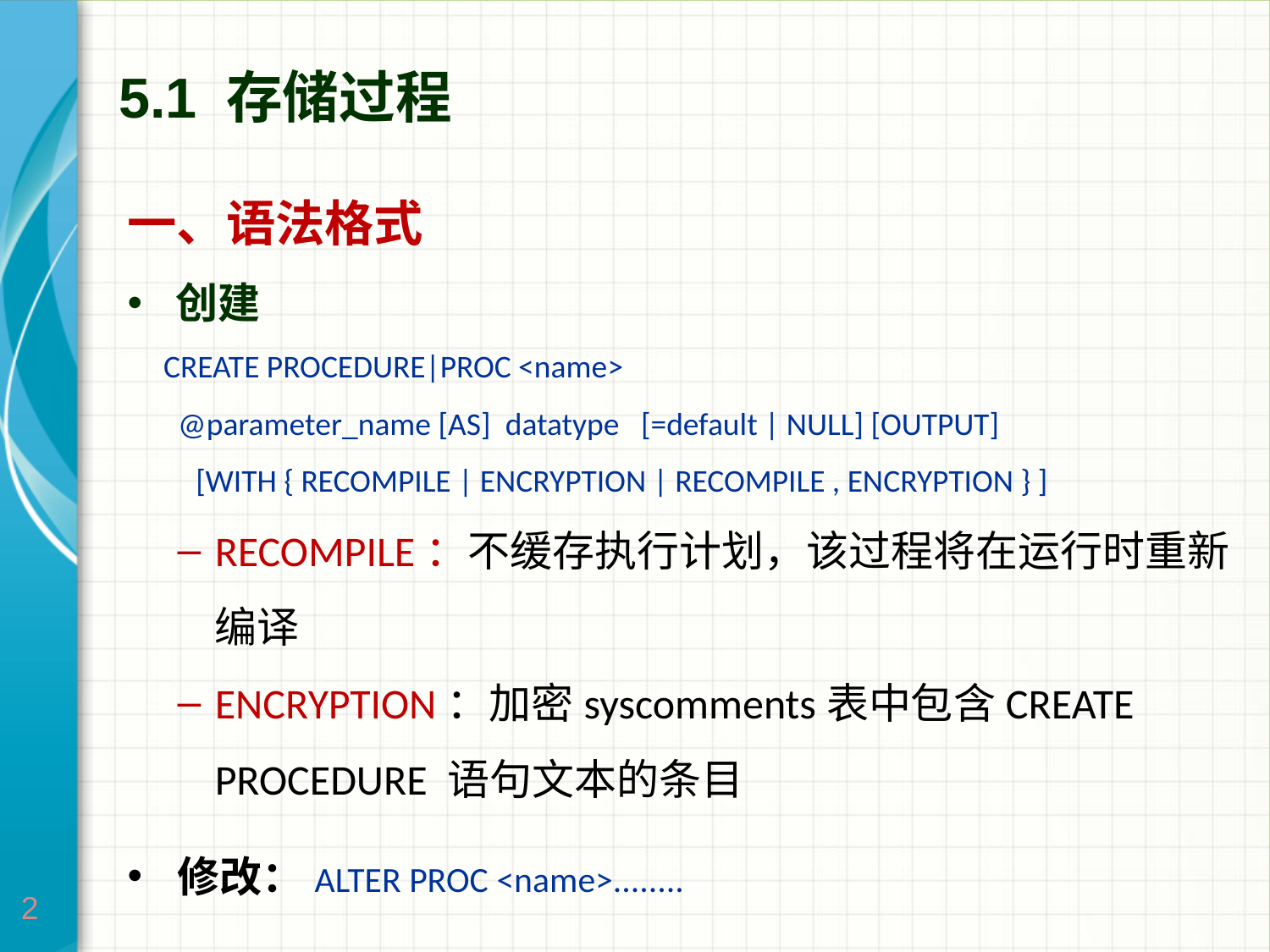

# 5.1 存储过程
一、语法格式
创建
     CREATE PROCEDURE|PROC <name>
       @parameter_name [AS]  datatype   [=default | NULL] [OUTPUT]
　    [WITH { RECOMPILE | ENCRYPTION | RECOMPILE , ENCRYPTION } ]
RECOMPILE：不缓存执行计划，该过程将在运行时重新编译
ENCRYPTION：加密syscomments表中包含CREATE PROCEDURE 语句文本的条目
修改：ALTER PROC <name>........
删除：DROP PROC|PROCEDURE <name>
2